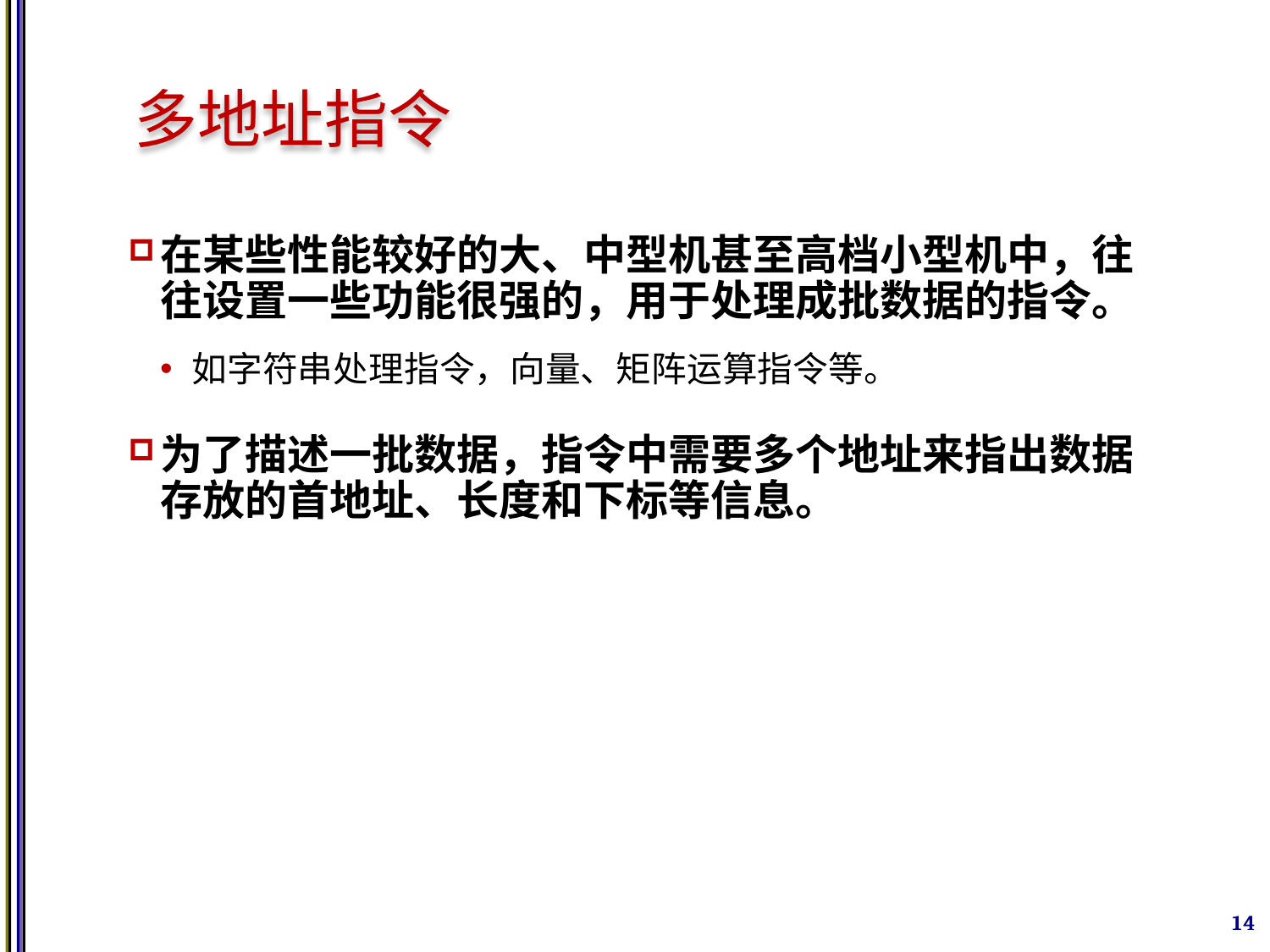

# 多地址指令
在某些性能较好的大、中型机甚至高档小型机中，往往设置一些功能很强的，用于处理成批数据的指令。
如字符串处理指令，向量、矩阵运算指令等。
为了描述一批数据，指令中需要多个地址来指出数据存放的首地址、长度和下标等信息。
14